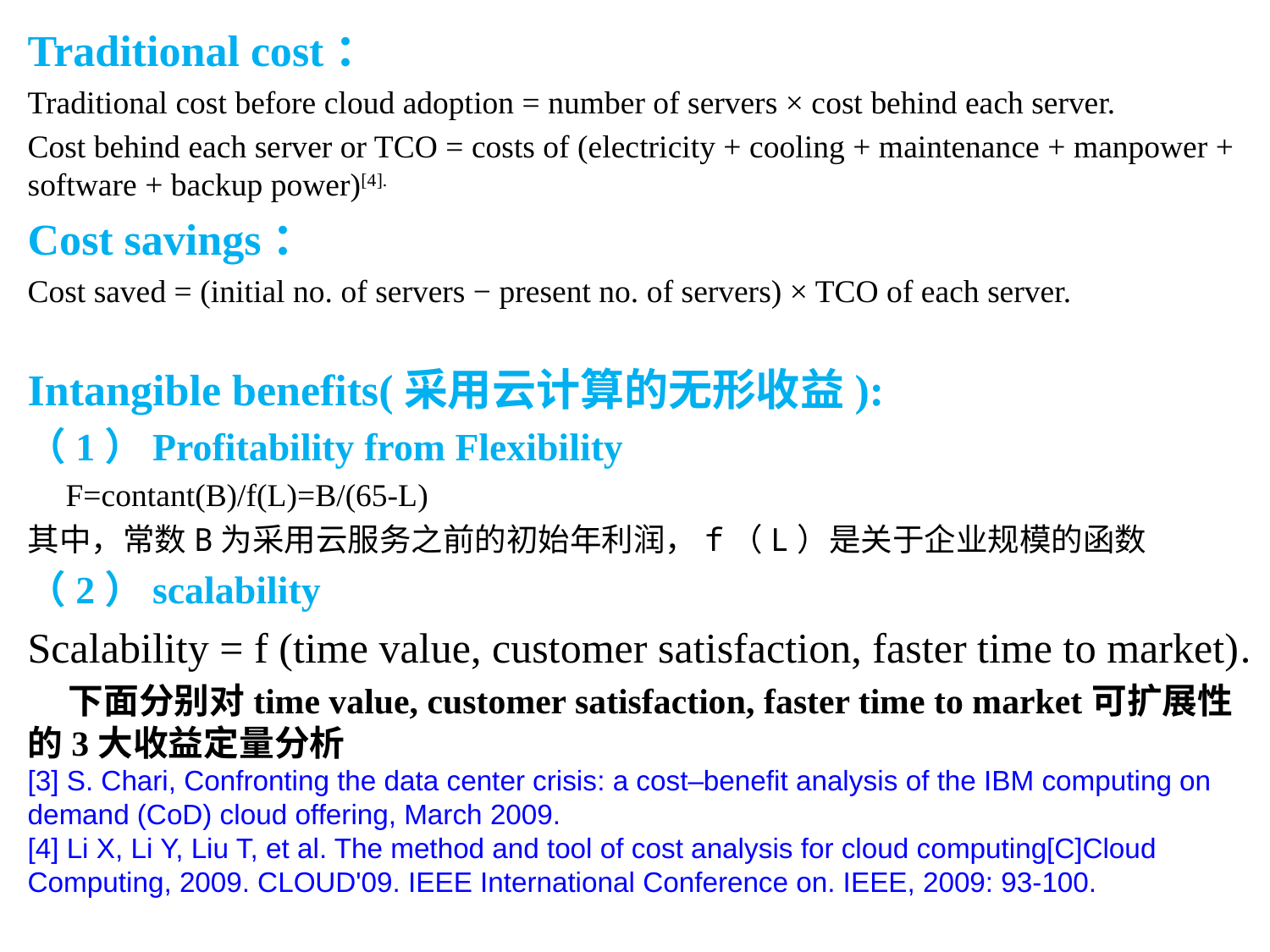

#
Traditional cost：
Traditional cost before cloud adoption = number of servers × cost behind each server.
Cost behind each server or TCO = costs of (electricity + cooling + maintenance + manpower + software + backup power)[4].
Cost savings：
Cost saved = (initial no. of servers − present no. of servers) × TCO of each server.

Intangible benefits(采用云计算的无形收益):
（1）Profitability from Flexibility
  F=contant(B)/f(L)=B/(65-L)
其中，常数B为采用云服务之前的初始年利润，f（L）是关于企业规模的函数
（2）scalability
Scalability = f (time value, customer satisfaction, faster time to market).
    下面分别对time value, customer satisfaction, faster time to market可扩展性的3大收益定量分析
[3] S. Chari, Confronting the data center crisis: a cost–benefit analysis of the IBM computing on demand (CoD) cloud offering, March 2009.
[4] Li X, Li Y, Liu T, et al. The method and tool of cost analysis for cloud computing[C]Cloud Computing, 2009. CLOUD'09. IEEE International Conference on. IEEE, 2009: 93-100.